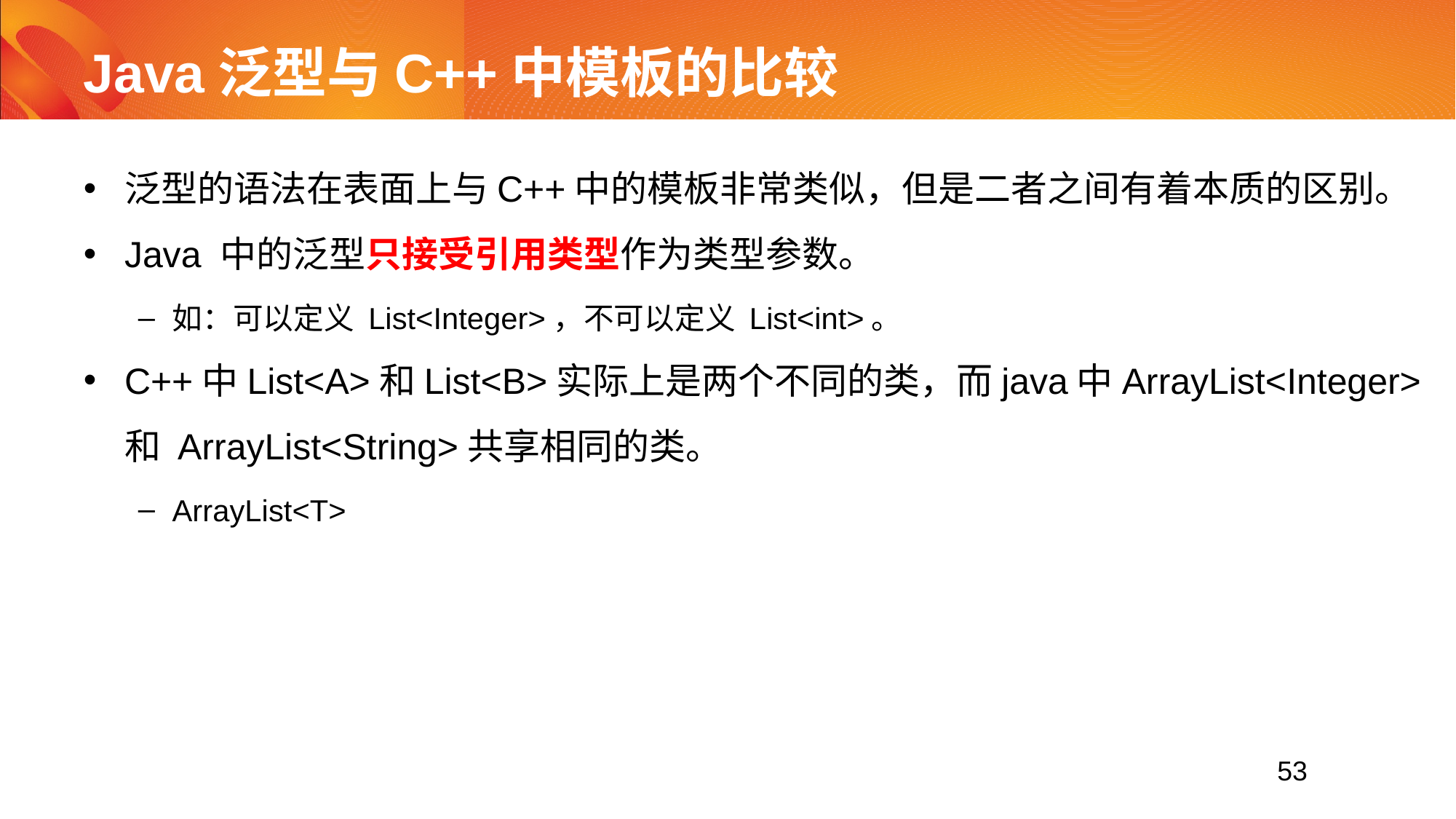

# Java泛型与C++中模板的比较
泛型的语法在表面上与C++中的模板非常类似，但是二者之间有着本质的区别。
Java 中的泛型只接受引用类型作为类型参数。
如：可以定义 List<Integer>，不可以定义 List<int>。
C++中List<A>和List<B>实际上是两个不同的类，而java中ArrayList<Integer> 和 ArrayList<String>共享相同的类。
ArrayList<T>